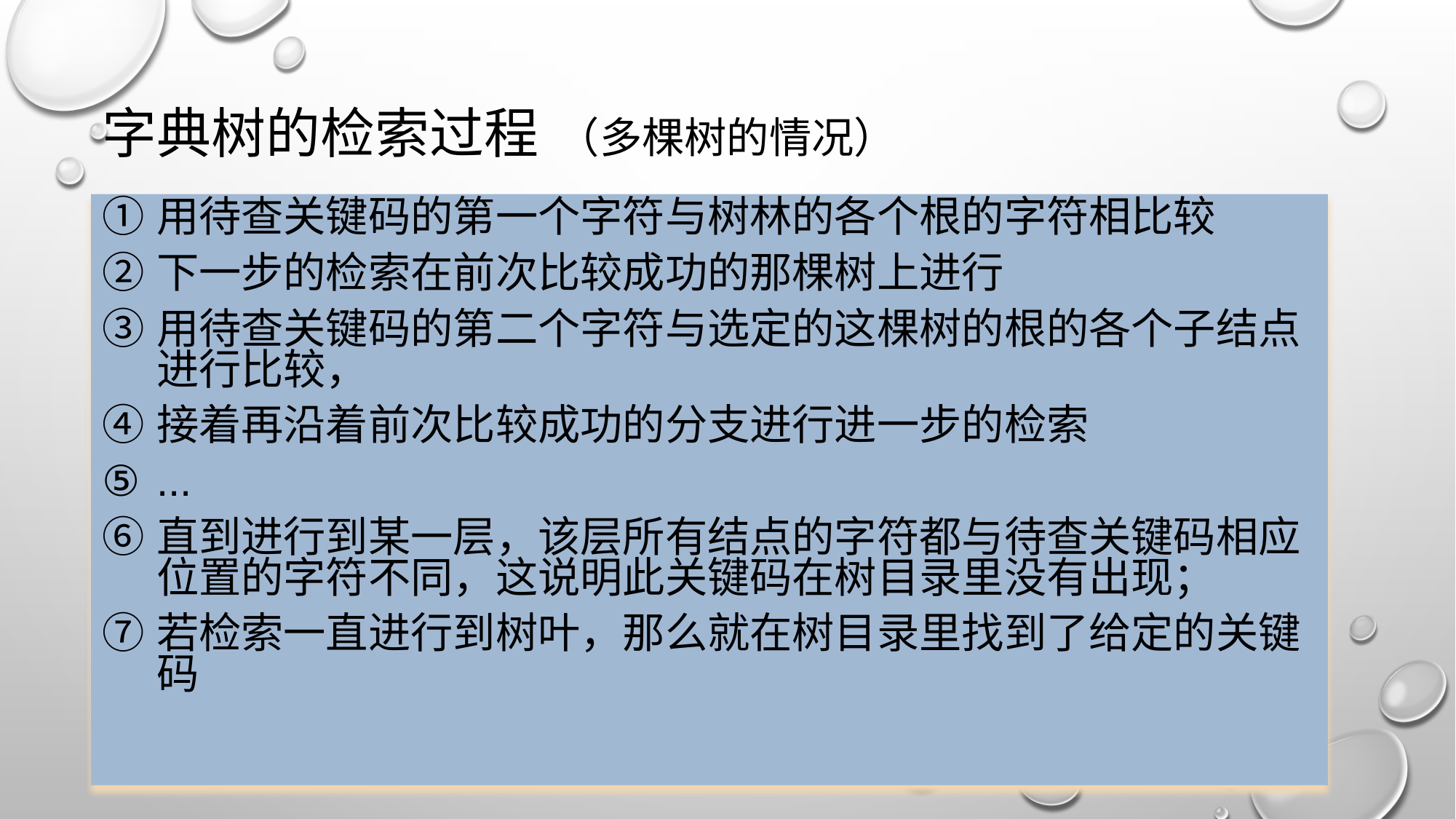

# 字典树的检索过程  （多棵树的情况）
用待查关键码的第一个字符与树林的各个根的字符相比较
下一步的检索在前次比较成功的那棵树上进行
用待查关键码的第二个字符与选定的这棵树的根的各个子结点进行比较，
接着再沿着前次比较成功的分支进行进一步的检索
...
直到进行到某一层，该层所有结点的字符都与待查关键码相应位置的字符不同，这说明此关键码在树目录里没有出现；
若检索一直进行到树叶，那么就在树目录里找到了给定的关键码